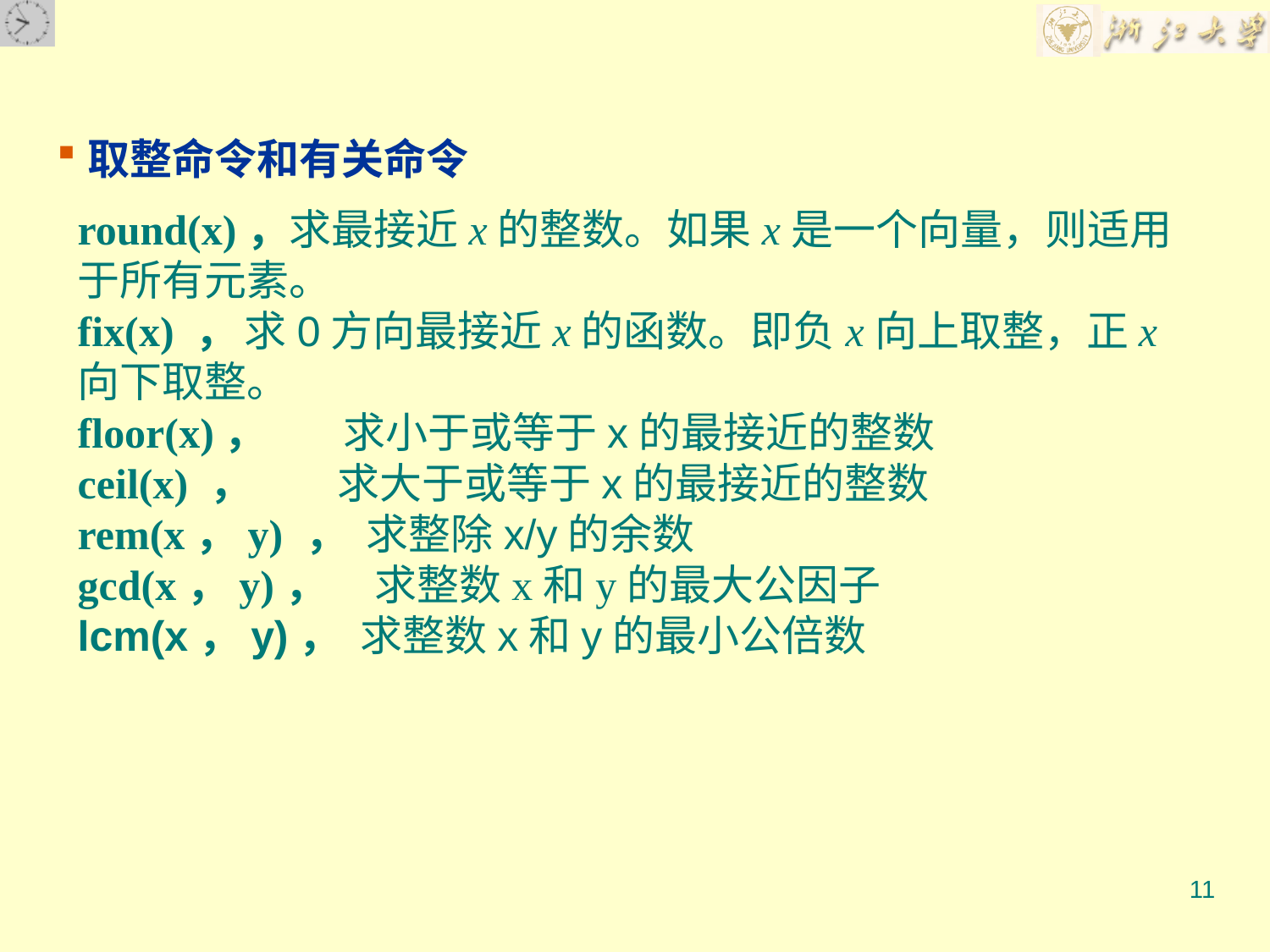

取整命令和有关命令
round(x)，求最接近x的整数。如果x是一个向量，则适用于所有元素。
fix(x) ， 求0方向最接近x的函数。即负x向上取整，正x向下取整。
floor(x)，        求小于或等于x的最接近的整数
ceil(x) ，         求大于或等于x的最接近的整数
rem(x，y) ，  求整除x/y的余数
gcd(x，y)，     求整数x和y的最大公因子
lcm(x，y)，  求整数x和y的最小公倍数

11